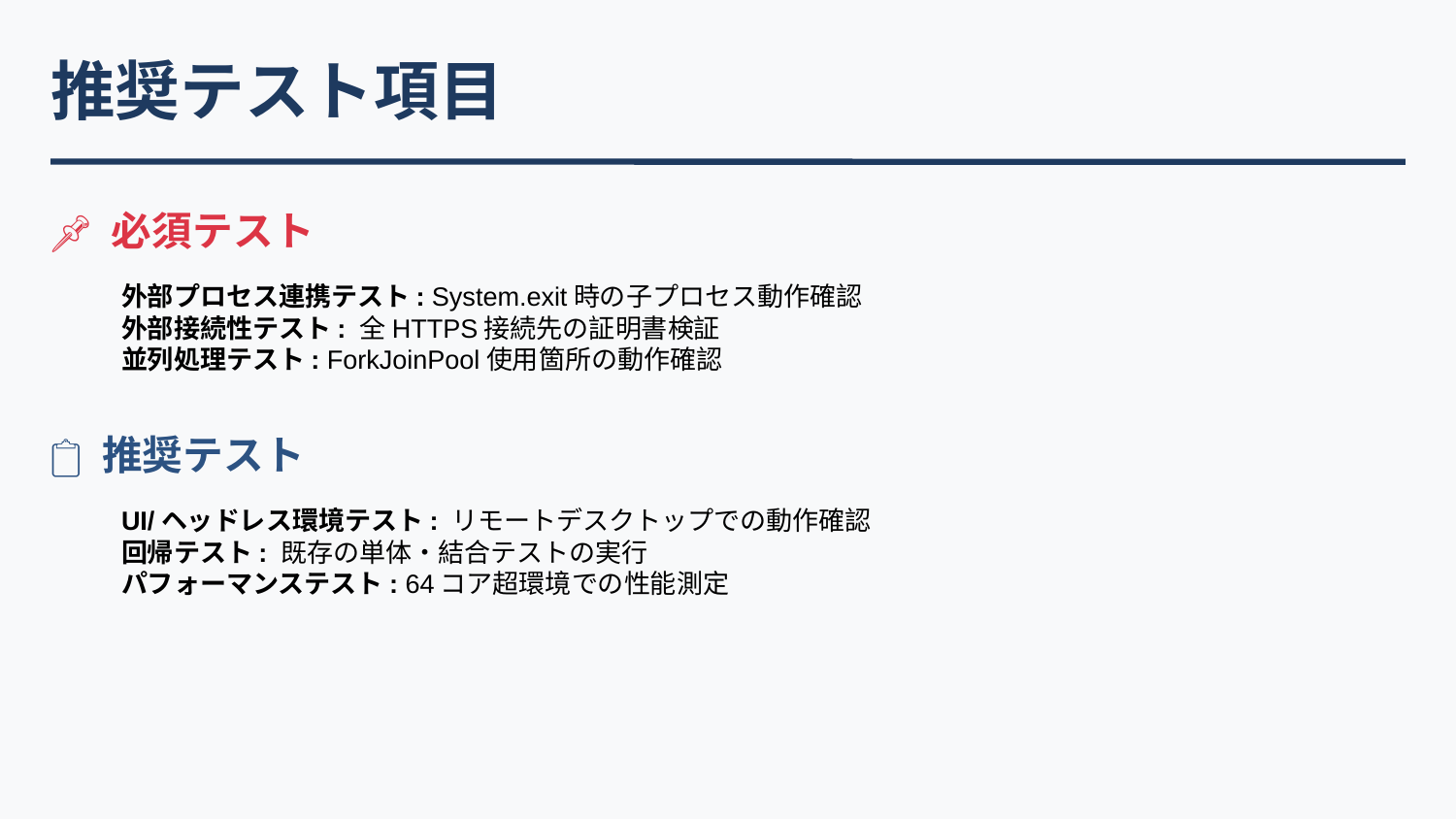

推奨テスト項目

📌 必須テスト
外部プロセス連携テスト: System.exit時の子プロセス動作確認
外部接続性テスト: 全HTTPS接続先の証明書検証
並列処理テスト: ForkJoinPool使用箇所の動作確認
📋 推奨テスト
UI/ヘッドレス環境テスト: リモートデスクトップでの動作確認
回帰テスト: 既存の単体・結合テストの実行
パフォーマンステスト: 64コア超環境での性能測定